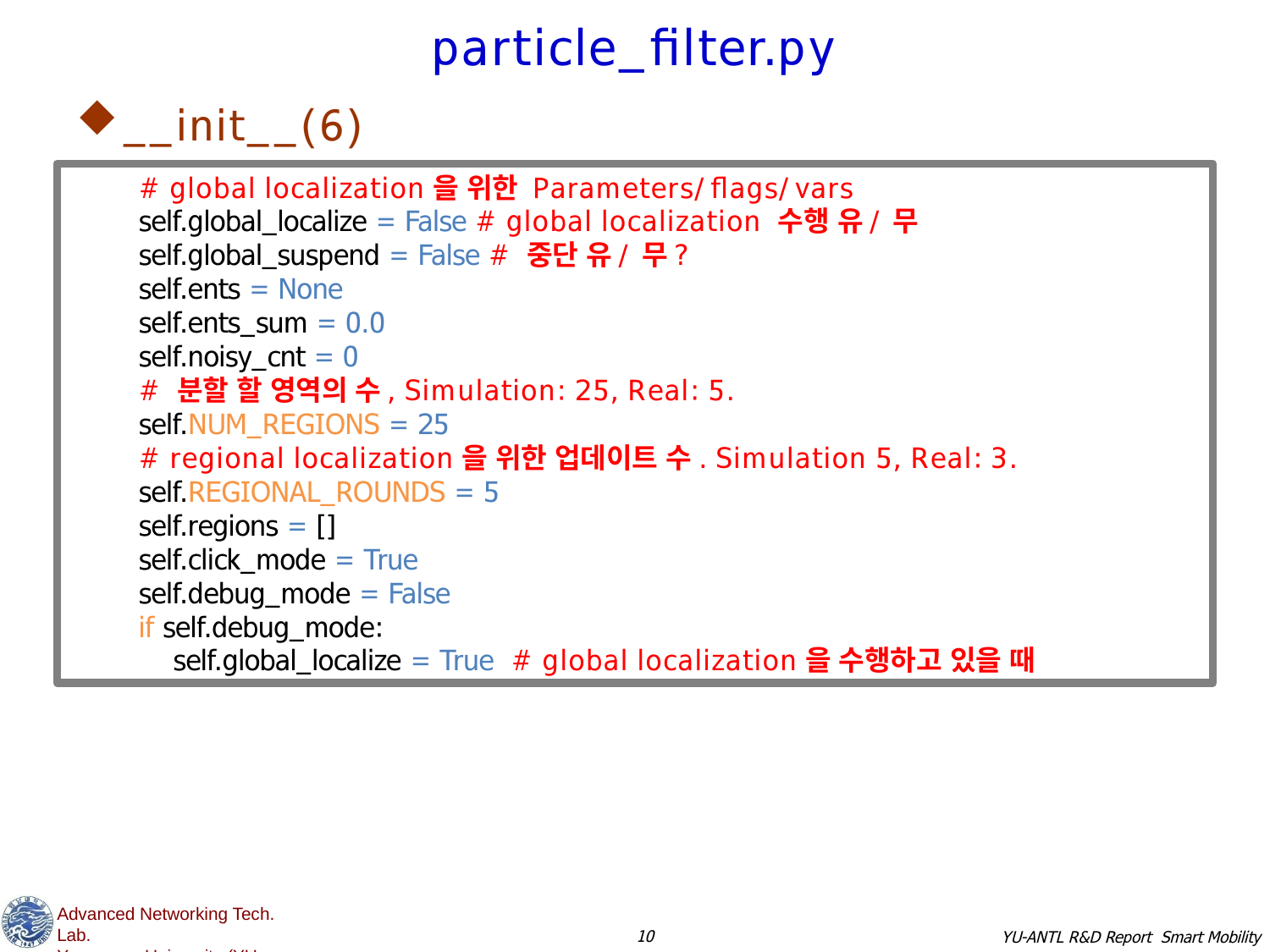

# particle_filter.py
__init__(6)
        # global localization을 위한 Parameters/flags/vars
        self.global_localize = False # global localization 수행 유/무
        self.global_suspend = False # 중단 유/무?
        self.ents = None
        self.ents_sum = 0.0
        self.noisy_cnt = 0
        # 분할 할 영역의 수, Simulation: 25, Real: 5.
        self.NUM_REGIONS = 25
        # regional localization을 위한 업데이트 수. Simulation 5, Real: 3.
        self.REGIONAL_ROUNDS = 5
        self.regions = []
        self.click_mode = True
        self.debug_mode = False
        if self.debug_mode:
            self.global_localize = True  # global localization을 수행하고 있을 때